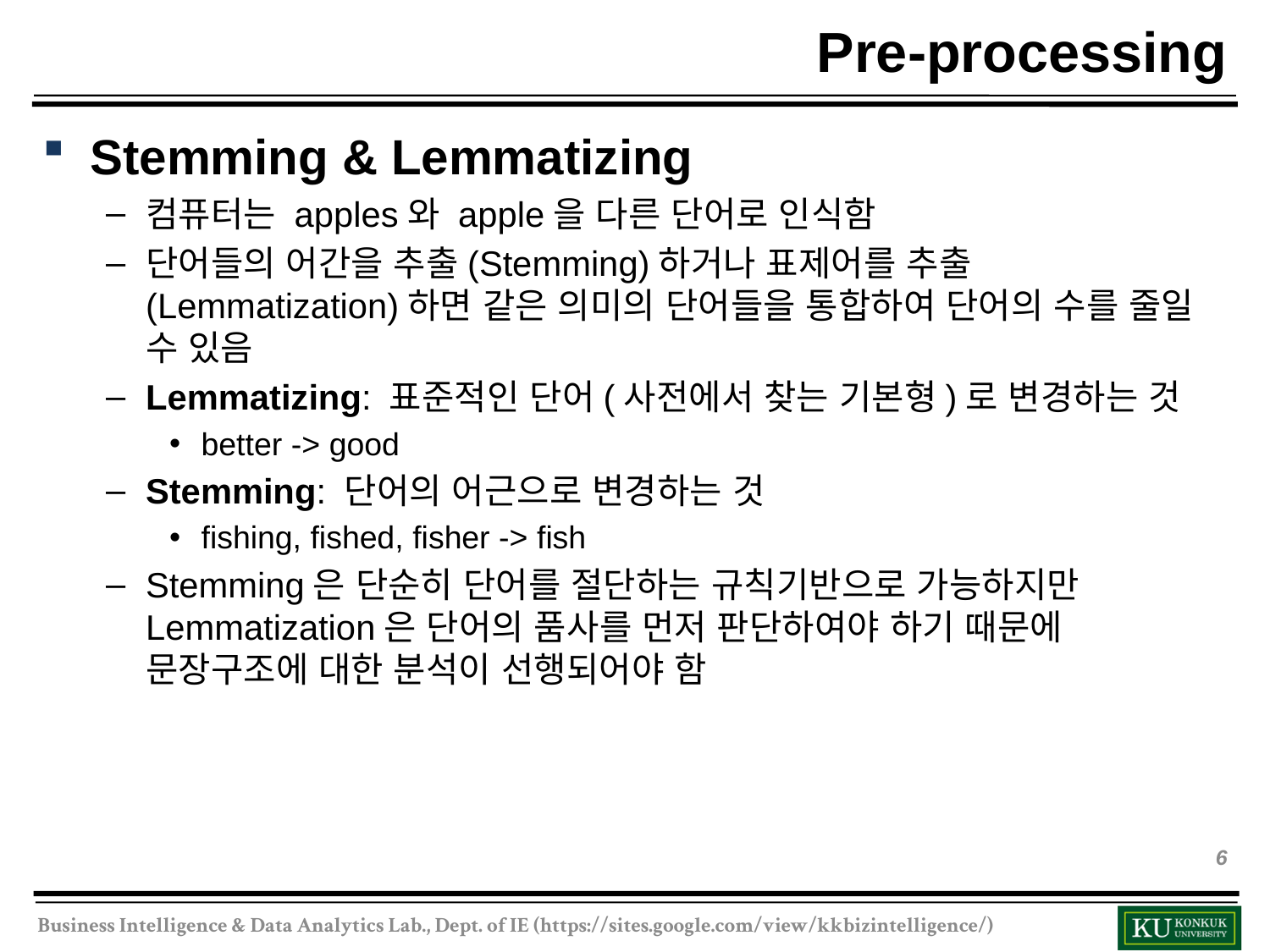

# Pre-processing
Stemming & Lemmatizing
컴퓨터는 apples와 apple을 다른 단어로 인식함
단어들의 어간을 추출(Stemming)하거나 표제어를 추출(Lemmatization)하면 같은 의미의 단어들을 통합하여 단어의 수를 줄일 수 있음
Lemmatizing: 표준적인 단어(사전에서 찾는 기본형)로 변경하는 것
better -> good
Stemming: 단어의 어근으로 변경하는 것
fishing, fished, fisher -> fish
Stemming은 단순히 단어를 절단하는 규칙기반으로 가능하지만 Lemmatization은 단어의 품사를 먼저 판단하여야 하기 때문에 문장구조에 대한 분석이 선행되어야 함
6
Business Intelligence & Data Analytics Lab., Dept. of IE (https://sites.google.com/view/kkbizintelligence/)